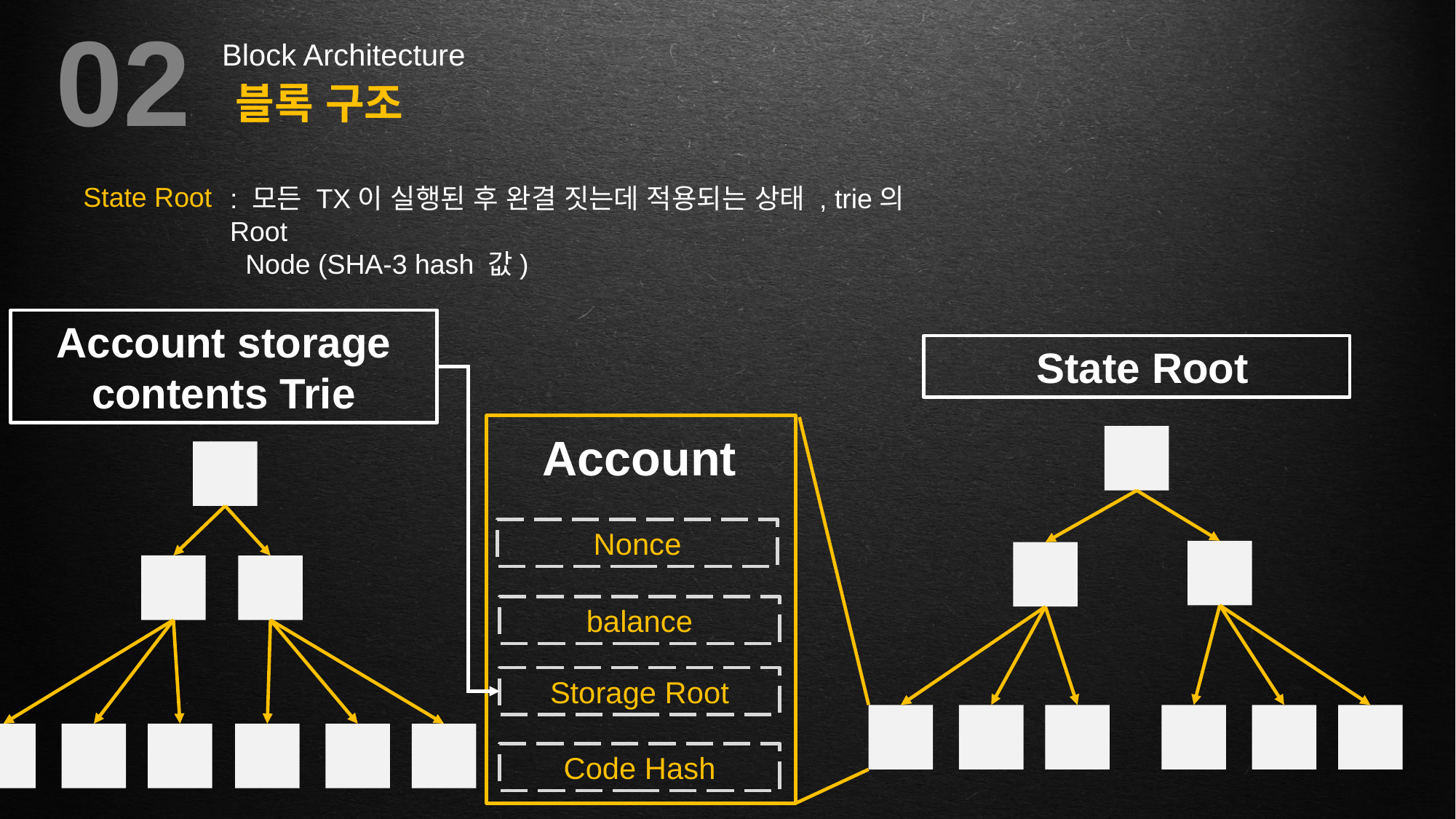

02
Block Architecture
블록 구조
State Root
: 모든 TX이 실행된 후 완결 짓는데 적용되는 상태 , trie의 Root
  Node (SHA-3 hash 값)
Account storage contents Trie
 State Root

Account

Nonce

balance
Storage Root

Code Hash